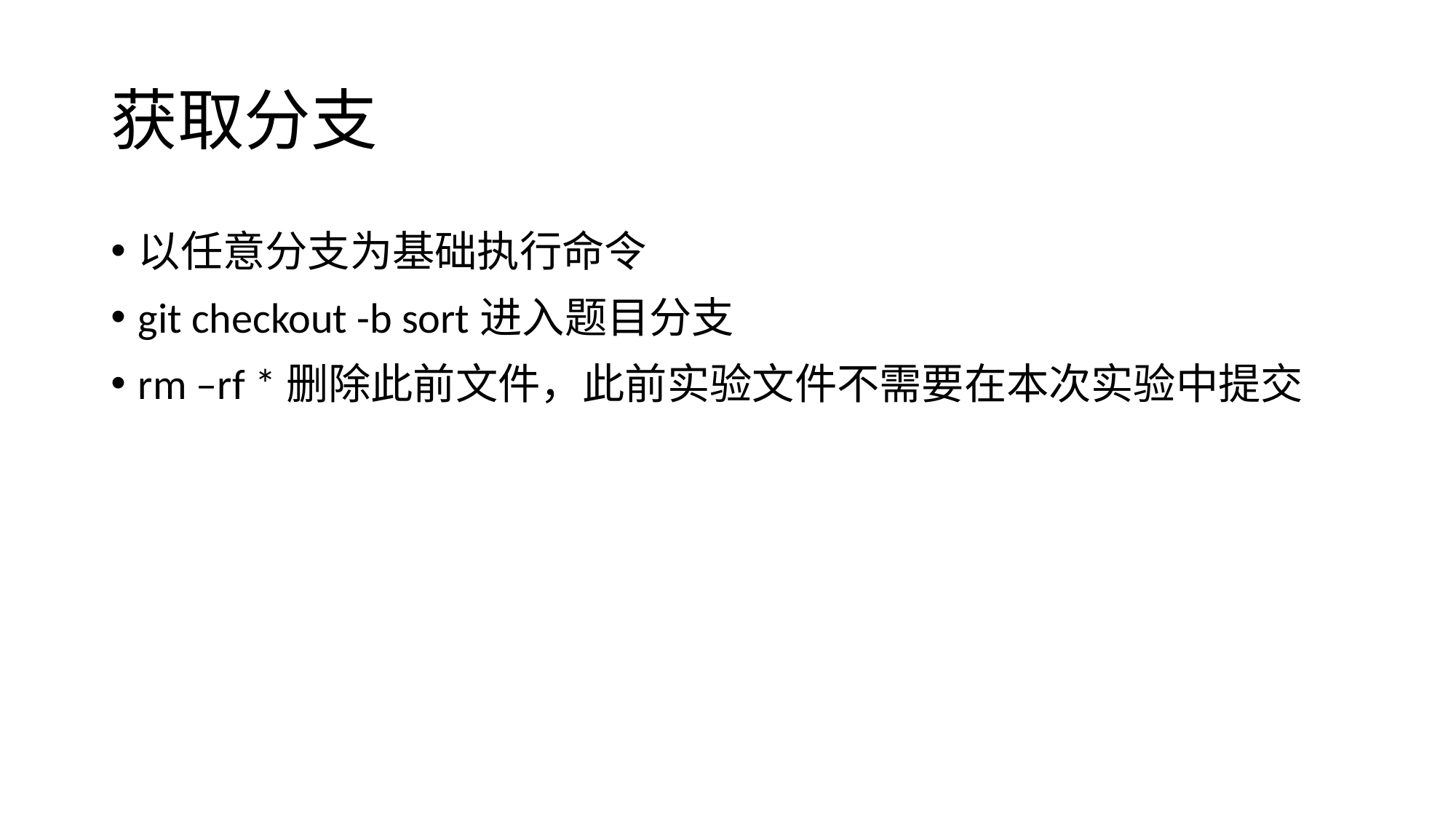

# 获取分支
以任意分支为基础执行命令
git checkout -b sort进入题目分支
rm –rf *删除此前文件，此前实验文件不需要在本次实验中提交